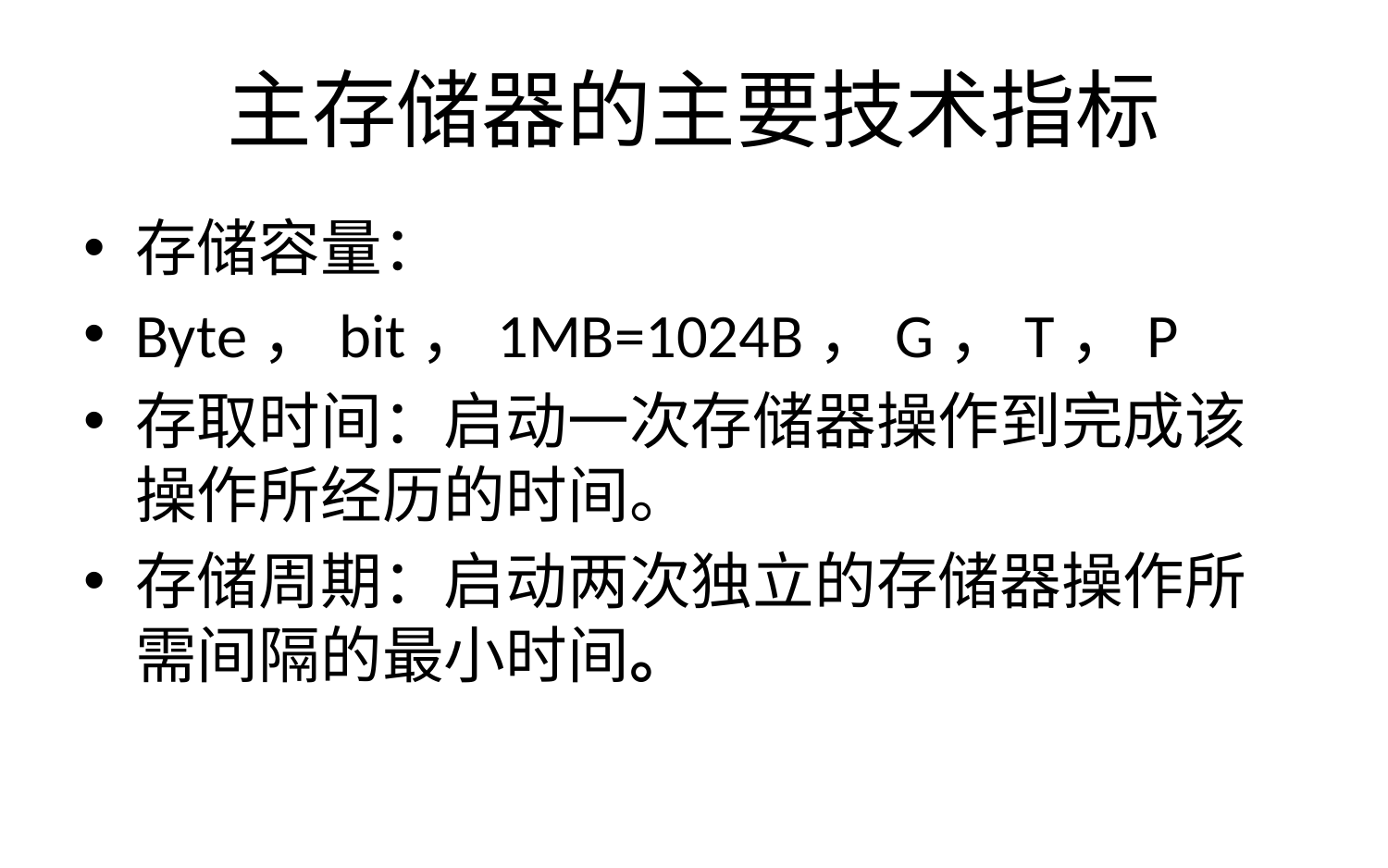

# 主存储器的主要技术指标
存储容量：
Byte，bit，1MB=1024B，G，T，P
存取时间：启动一次存储器操作到完成该操作所经历的时间。
存储周期：启动两次独立的存储器操作所需间隔的最小时间。